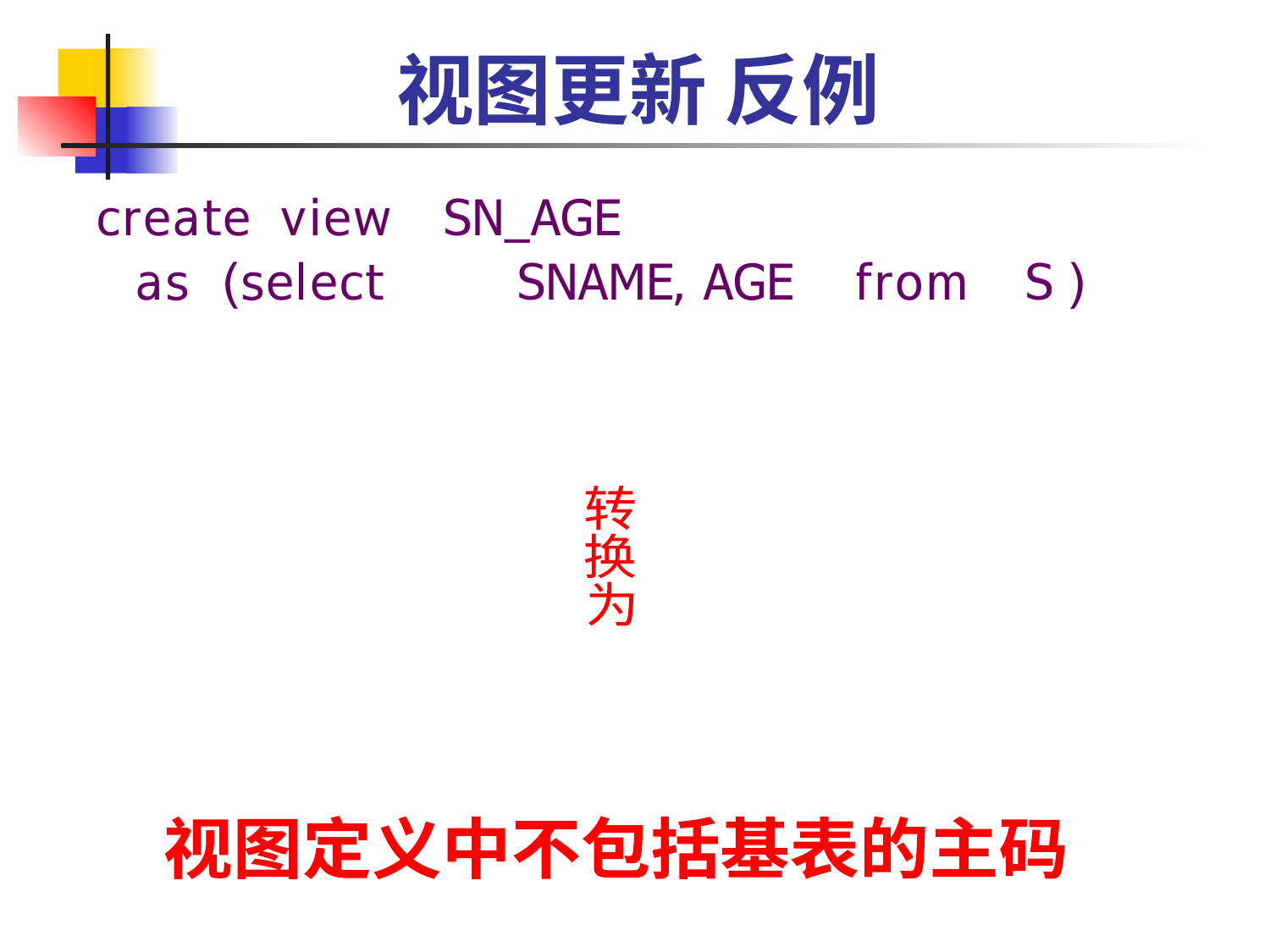

# 视图更新 反例
create  view   SN_AGE
	as  (select 	SNAME, AGE    from  	S )
insert  into SN_AGE
values ( "张立" ,23 )
转
换
为
insert  into S
values (null, "张立", 23, null)
视图定义中不包括基表的主码